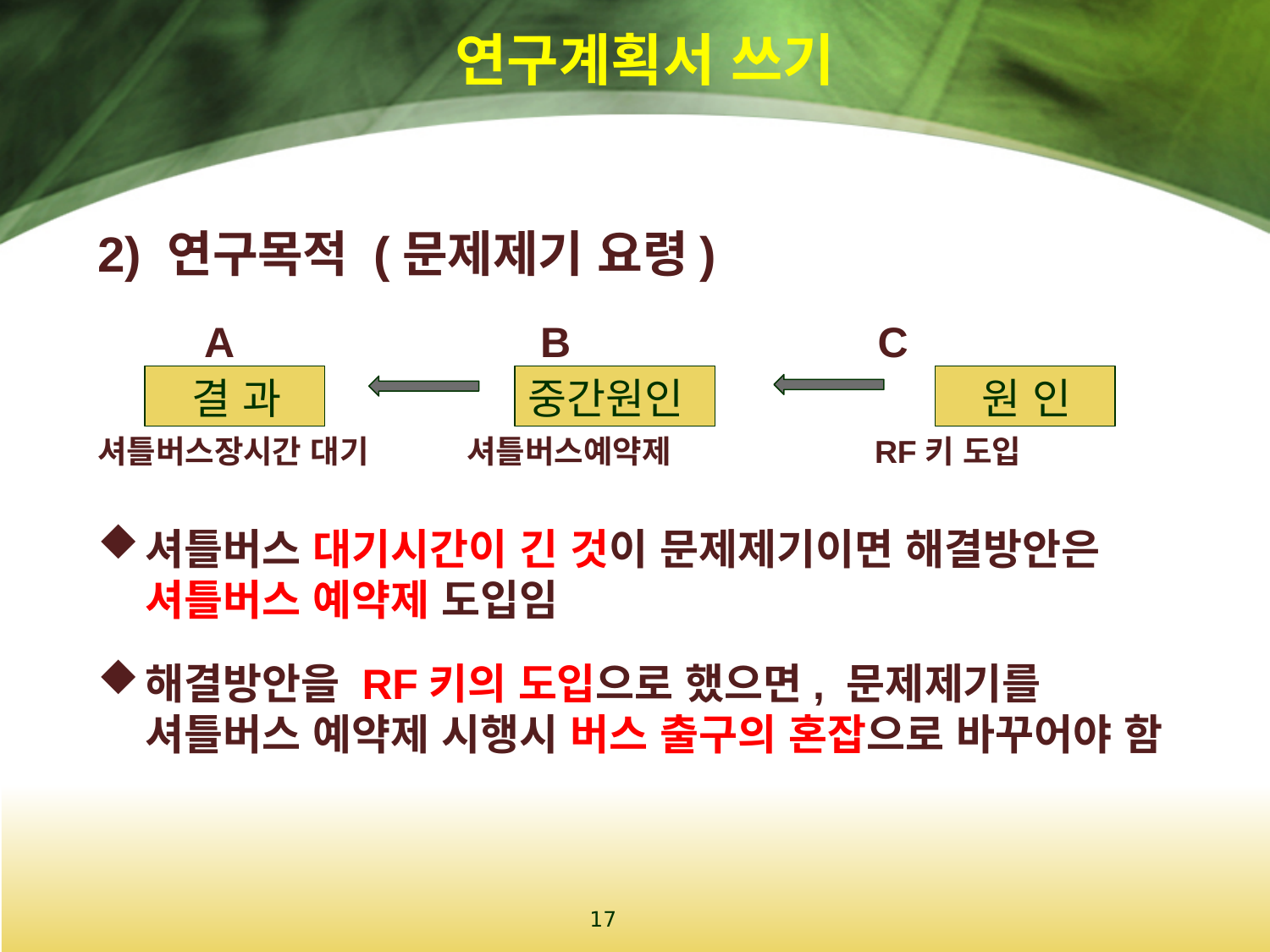

# 연구계획서 쓰기
2) 연구목적 (문제제기 요령)

         A                          B                          C

셔틀버스장시간 대기           셔틀버스예약제                      RF키 도입

셔틀버스 대기시간이 긴 것이 문제제기이면 해결방안은 셔틀버스 예약제 도입임

해결방안을 RF키의 도입으로 했으면, 문제제기를 셔틀버스 예약제 시행시 버스 출구의 혼잡으로 바꾸어야 함
  결 과
중간원인
   원 인

17